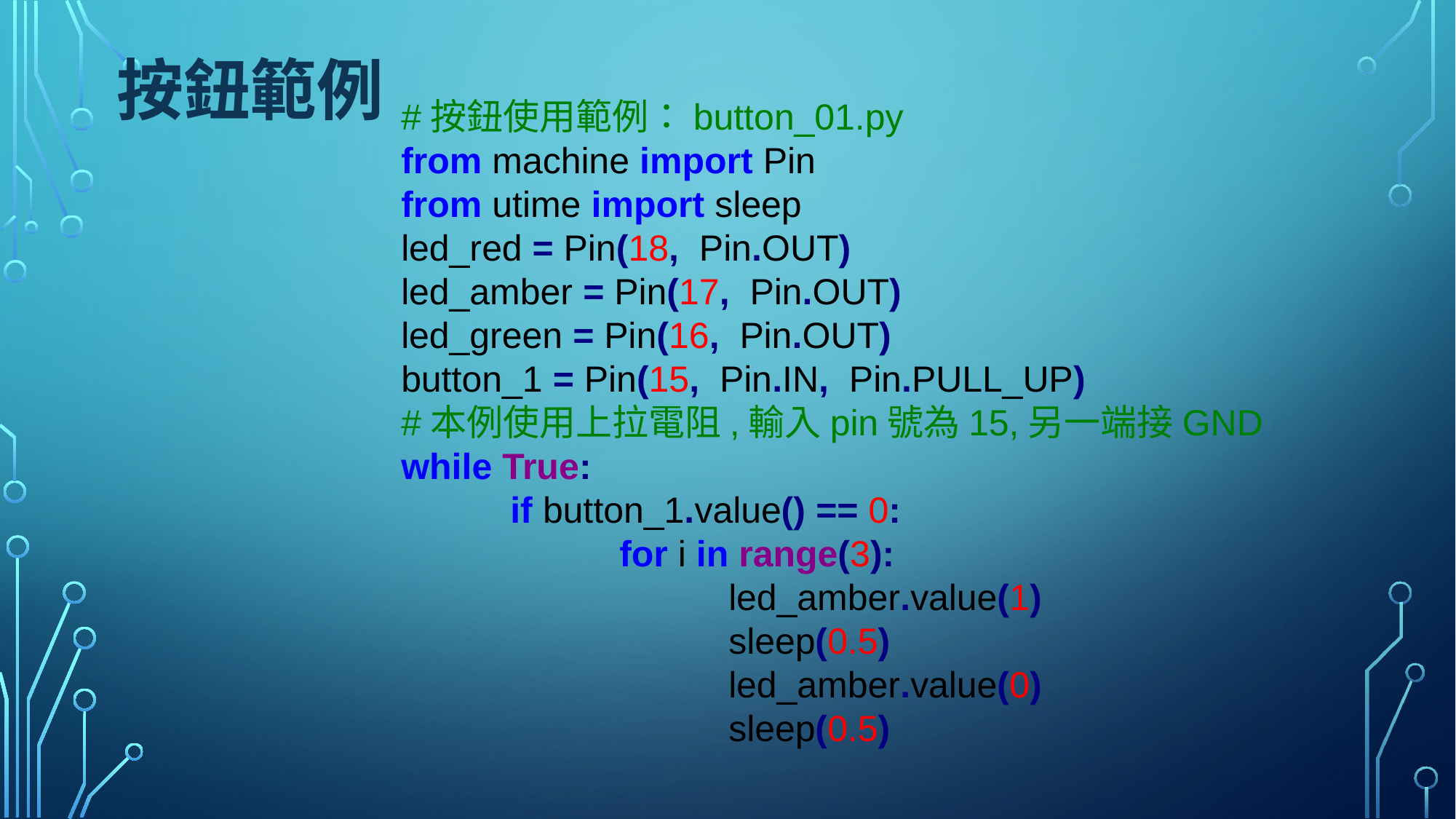

# 按鈕範例
#按鈕使用範例：button_01.py
from machine import Pin
from utime import sleep
led_red = Pin(18,  Pin.OUT)
led_amber = Pin(17,  Pin.OUT)
led_green = Pin(16,  Pin.OUT)
button_1 = Pin(15,  Pin.IN,  Pin.PULL_UP)
#本例使用上拉電阻,輸入pin號為15,另一端接GND
while True:
	if button_1.value() == 0:
		for i in range(3):
			led_amber.value(1)
			sleep(0.5)
			led_amber.value(0)
			sleep(0.5)